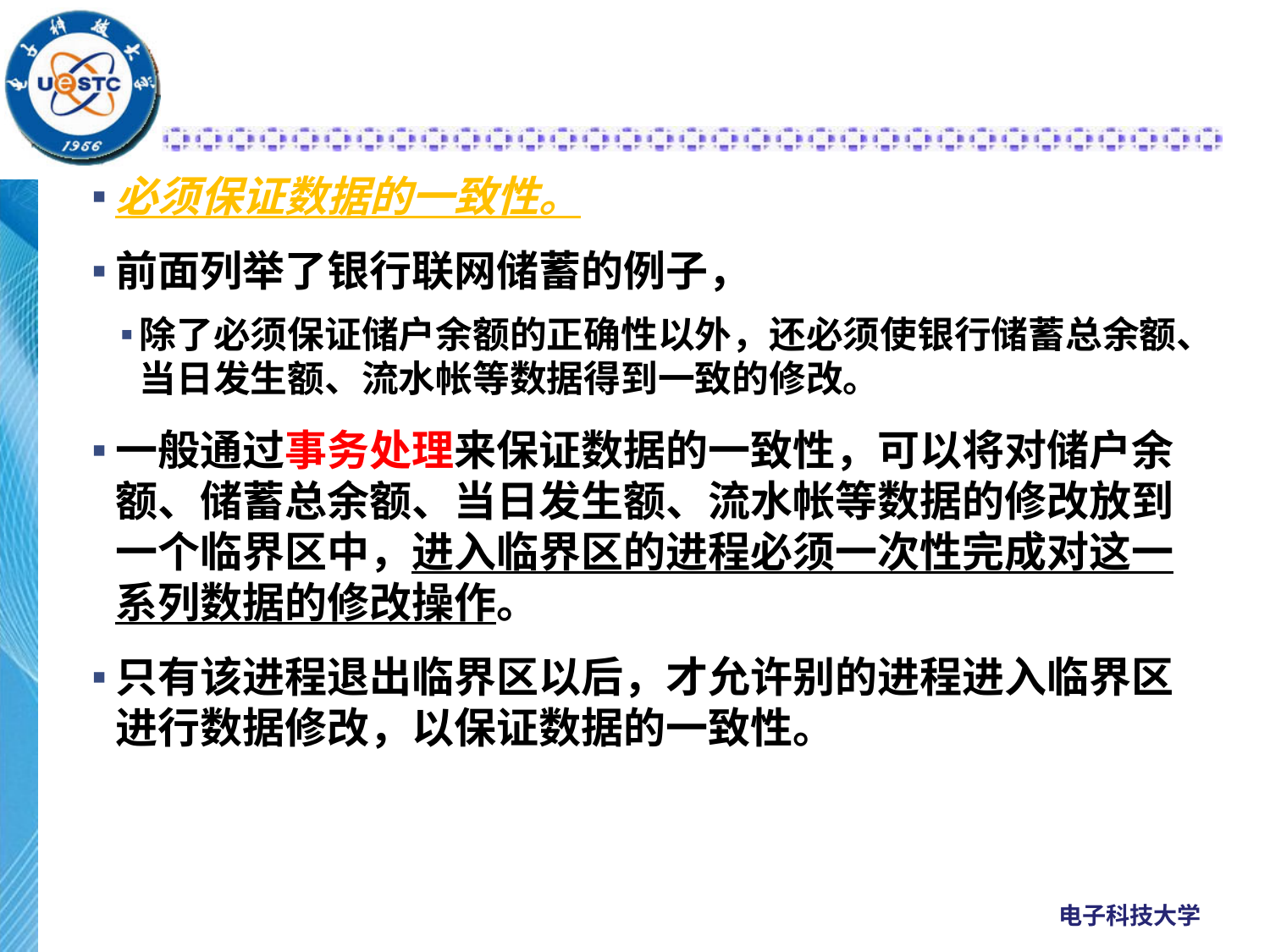

必须保证数据的一致性。
前面列举了银行联网储蓄的例子，
除了必须保证储户余额的正确性以外，还必须使银行储蓄总余额、当日发生额、流水帐等数据得到一致的修改。
一般通过事务处理来保证数据的一致性，可以将对储户余额、储蓄总余额、当日发生额、流水帐等数据的修改放到一个临界区中，进入临界区的进程必须一次性完成对这一系列数据的修改操作。
只有该进程退出临界区以后，才允许别的进程进入临界区进行数据修改，以保证数据的一致性。